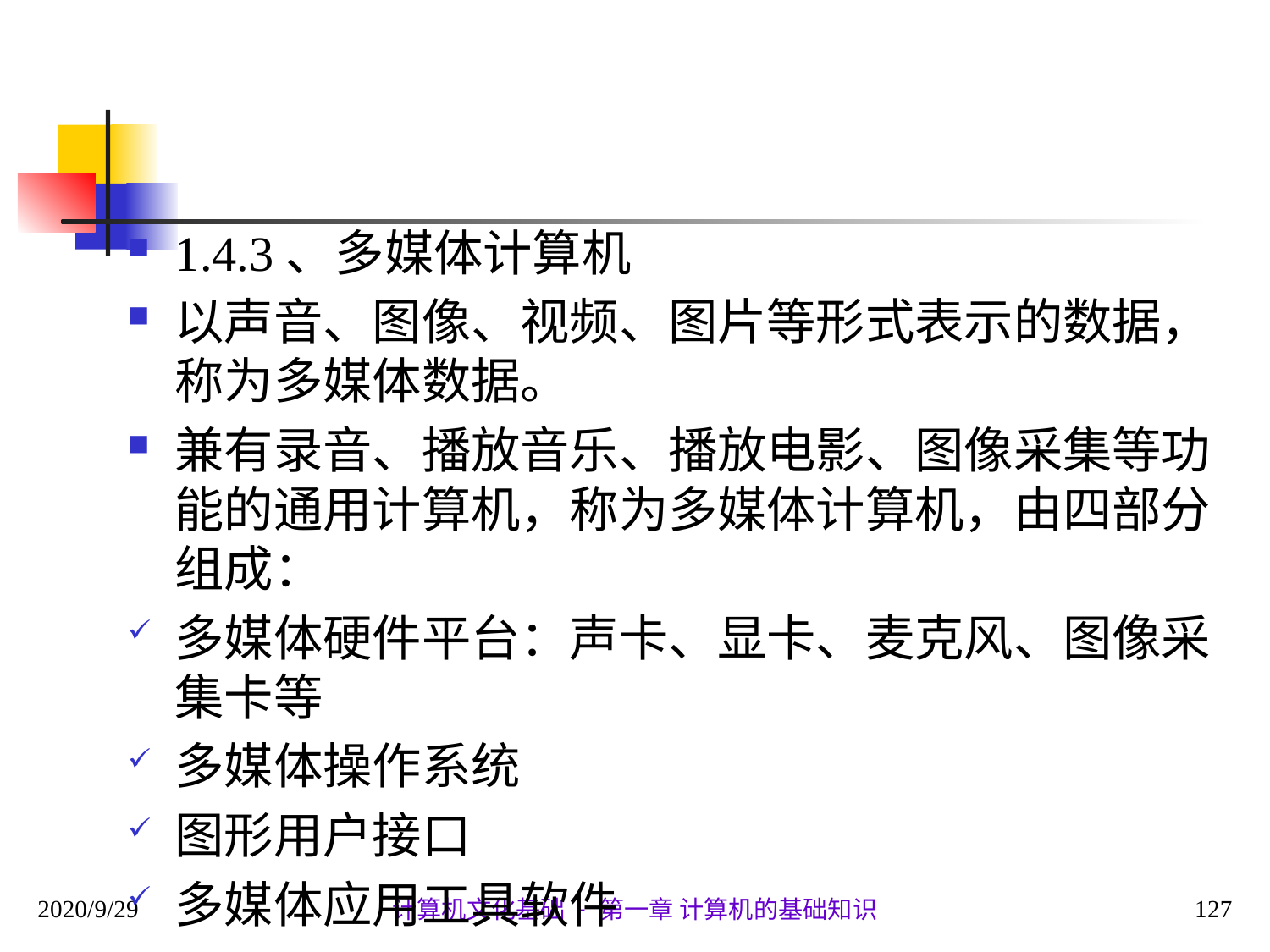

#

1.4.3、多媒体计算机
以声音、图像、视频、图片等形式表示的数据，称为多媒体数据。
兼有录音、播放音乐、播放电影、图像采集等功能的通用计算机，称为多媒体计算机，由四部分组成：
多媒体硬件平台：声卡、显卡、麦克风、图像采集卡等
多媒体操作系统
图形用户接口
多媒体应用工具软件

2020/9/29
127
计算机文化基础 - 第一章 计算机的基础知识